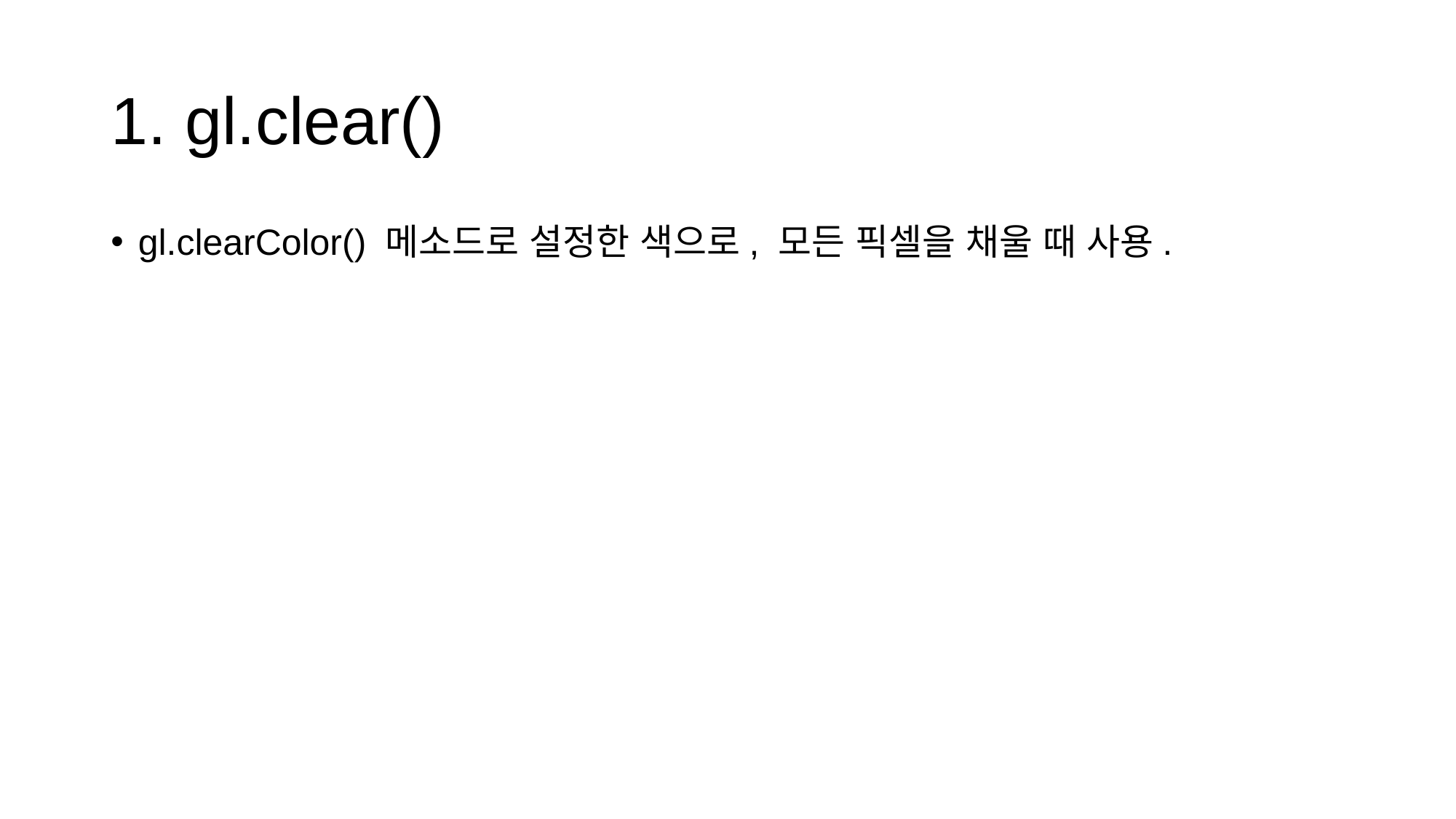

# 1. gl.clear()
gl.clearColor() 메소드로 설정한 색으로, 모든 픽셀을 채울 때 사용.